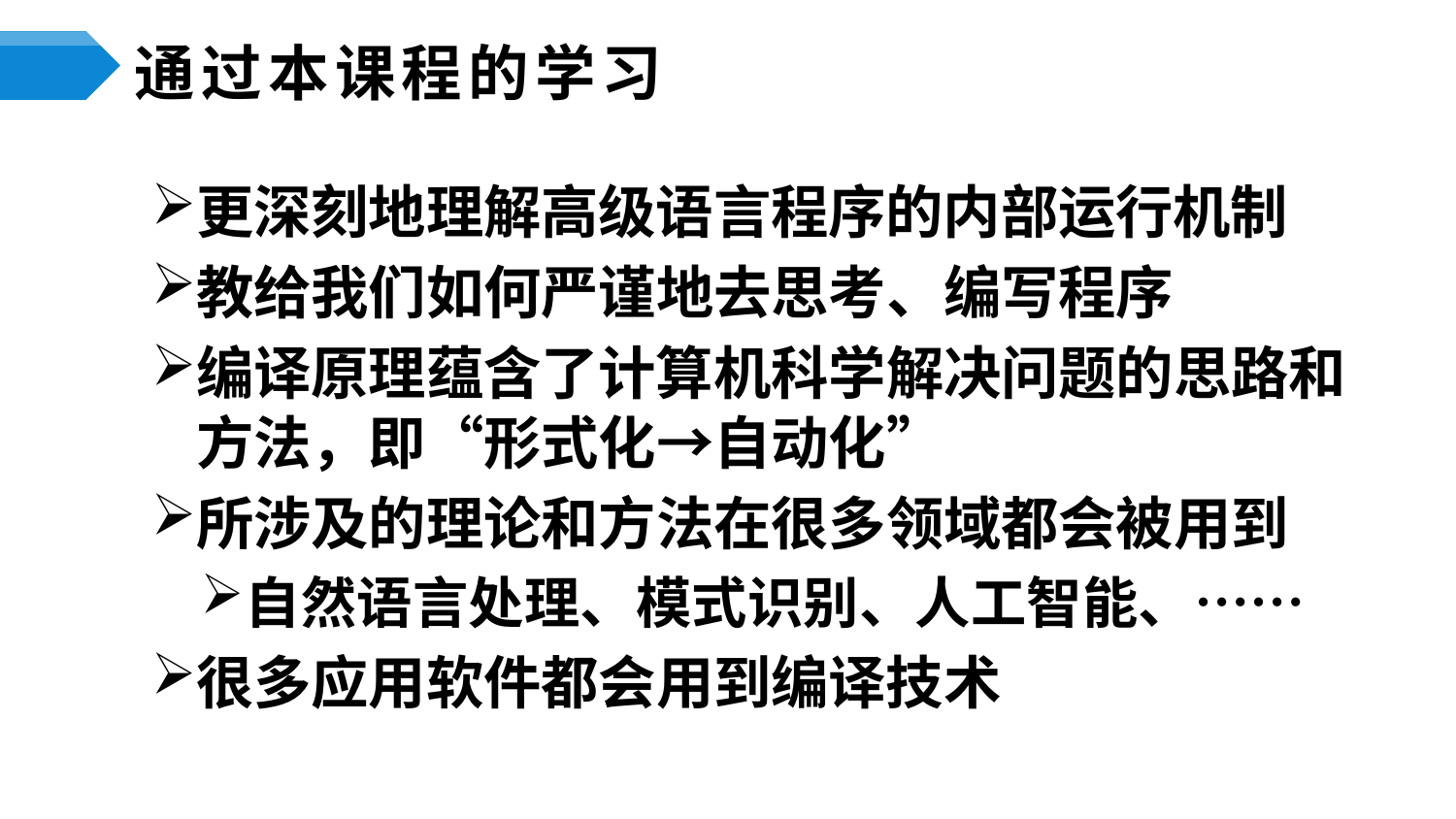

# 通过本课程的学习
更深刻地理解高级语言程序的内部运行机制
教给我们如何严谨地去思考、编写程序
编译原理蕴含了计算机科学解决问题的思路和方法，即“形式化→自动化”
所涉及的理论和方法在很多领域都会被用到
自然语言处理、模式识别、人工智能、……
很多应用软件都会用到编译技术